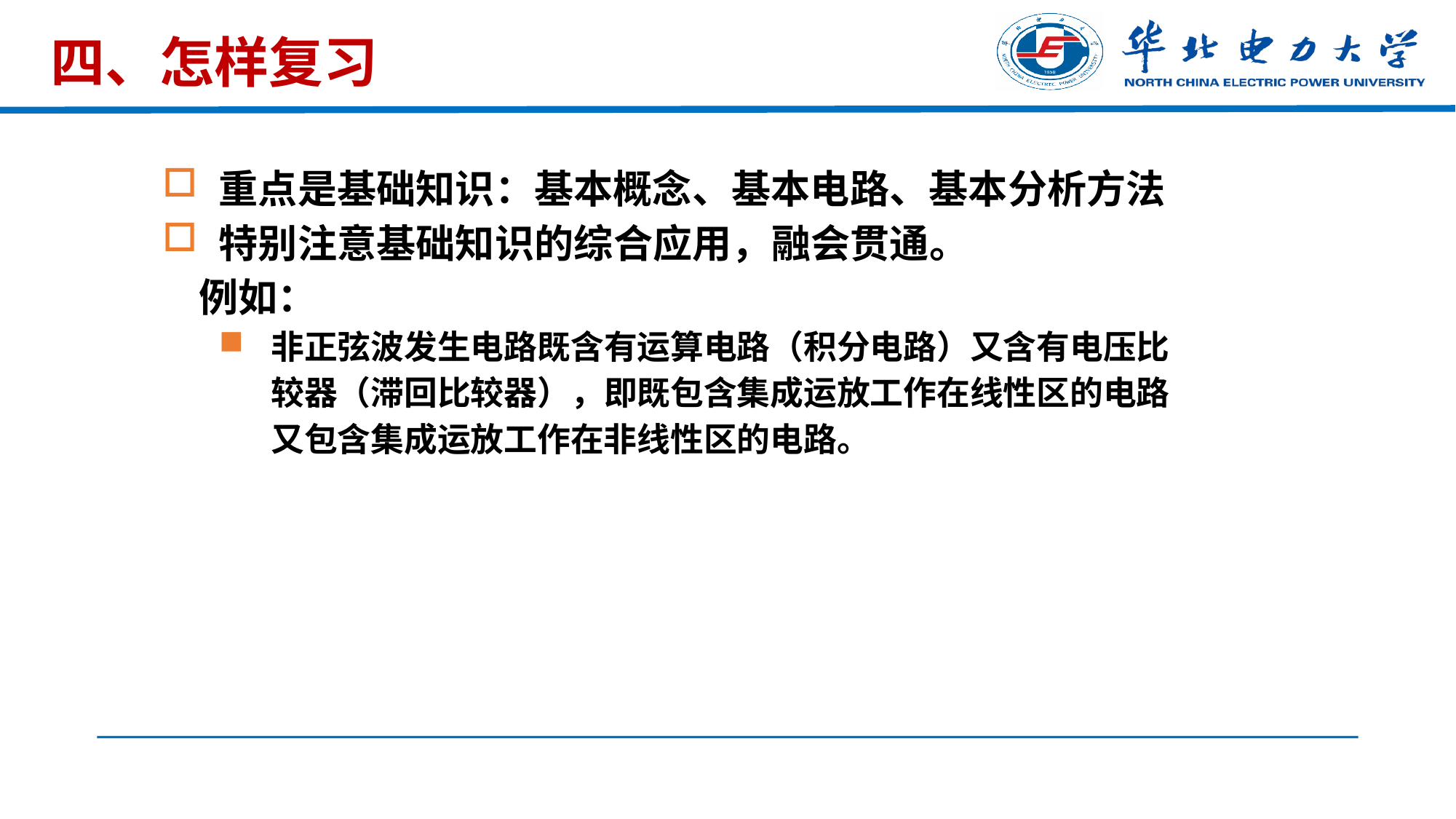

# 四、怎样复习
重点是基础知识：基本概念、基本电路、基本分析方法
特别注意基础知识的综合应用，融会贯通。
   例如：
非正弦波发生电路既含有运算电路（积分电路）又含有电压比较器（滞回比较器），即既包含集成运放工作在线性区的电路又包含集成运放工作在非线性区的电路。